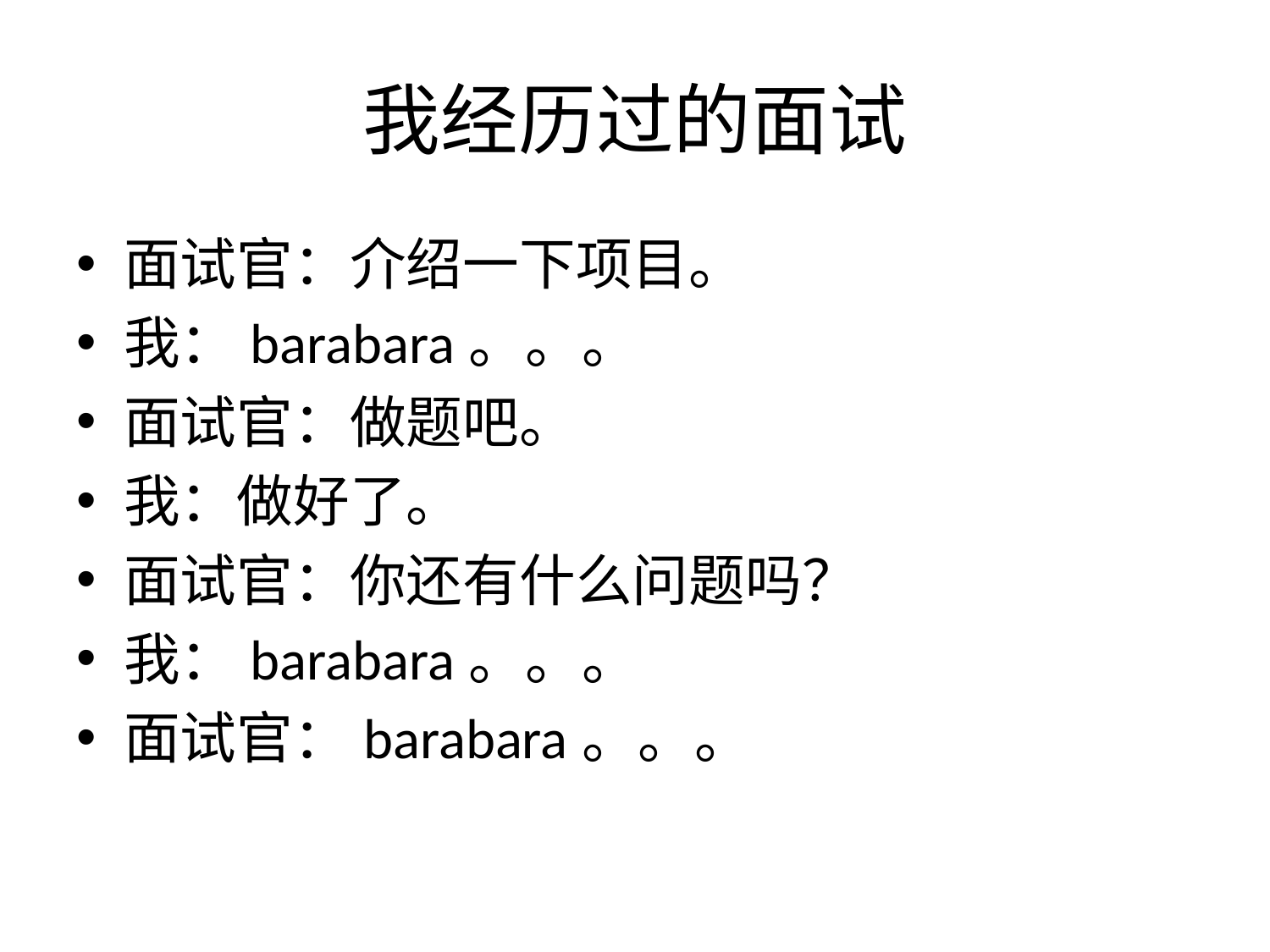

# 我经历过的面试
面试官：介绍一下项目。
我：barabara。。。
面试官：做题吧。
我：做好了。
面试官：你还有什么问题吗？
我：barabara。。。
面试官：barabara。。。